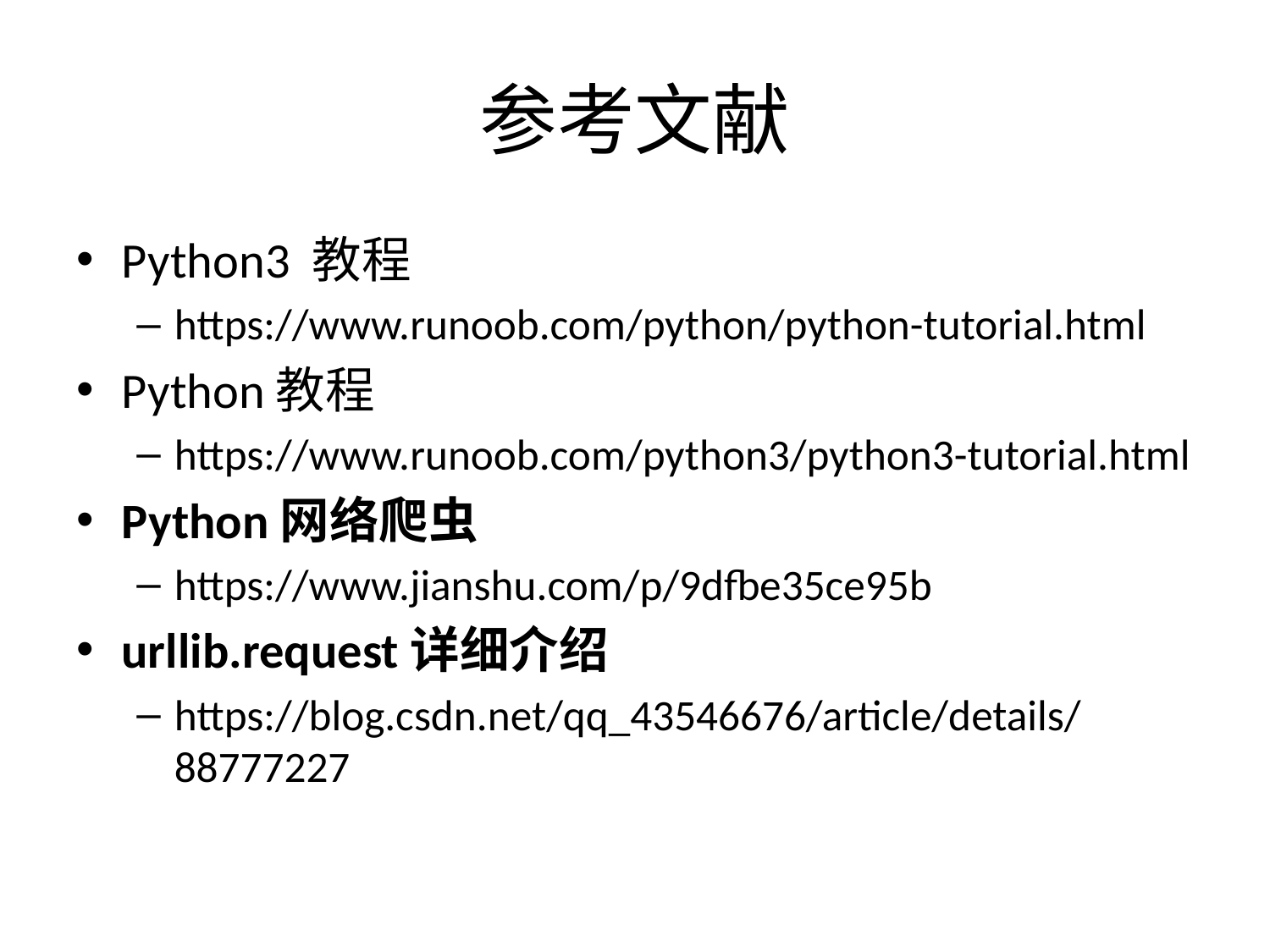

# 参考文献
Python3 教程
https://www.runoob.com/python/python-tutorial.html
Python教程
https://www.runoob.com/python3/python3-tutorial.html
Python网络爬虫
https://www.jianshu.com/p/9dfbe35ce95b
urllib.request详细介绍
https://blog.csdn.net/qq_43546676/article/details/88777227